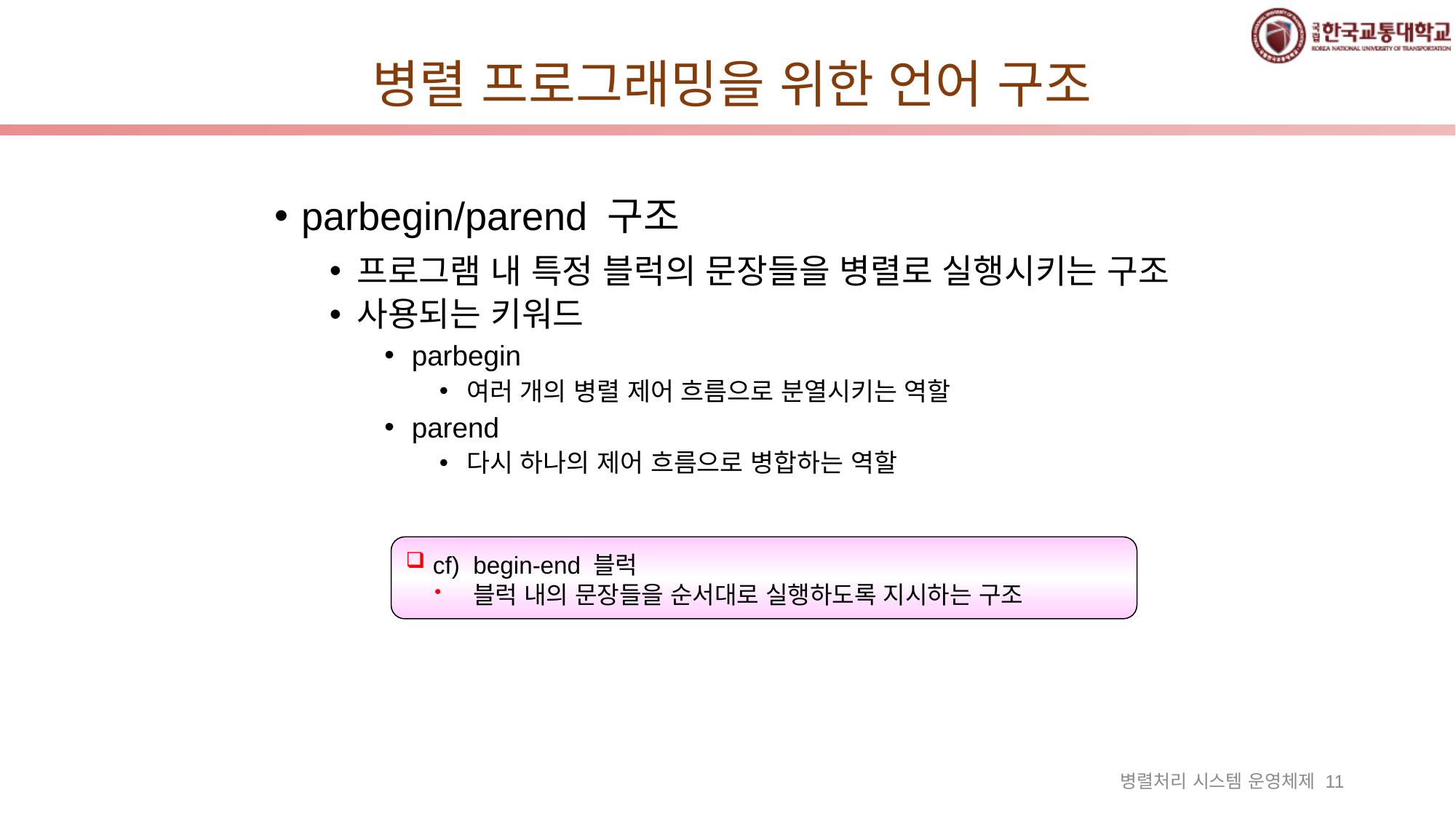

# 병렬 프로그래밍을 위한 언어 구조
parbegin/parend 구조
프로그램 내 특정 블럭의 문장들을 병렬로 실행시키는 구조
사용되는 키워드
parbegin
여러 개의 병렬 제어 흐름으로 분열시키는 역할
parend
다시 하나의 제어 흐름으로 병합하는 역할
 cf)  begin-end 블럭
 블럭 내의 문장들을 순서대로 실행하도록 지시하는 구조
병렬처리 시스템 운영체제 11